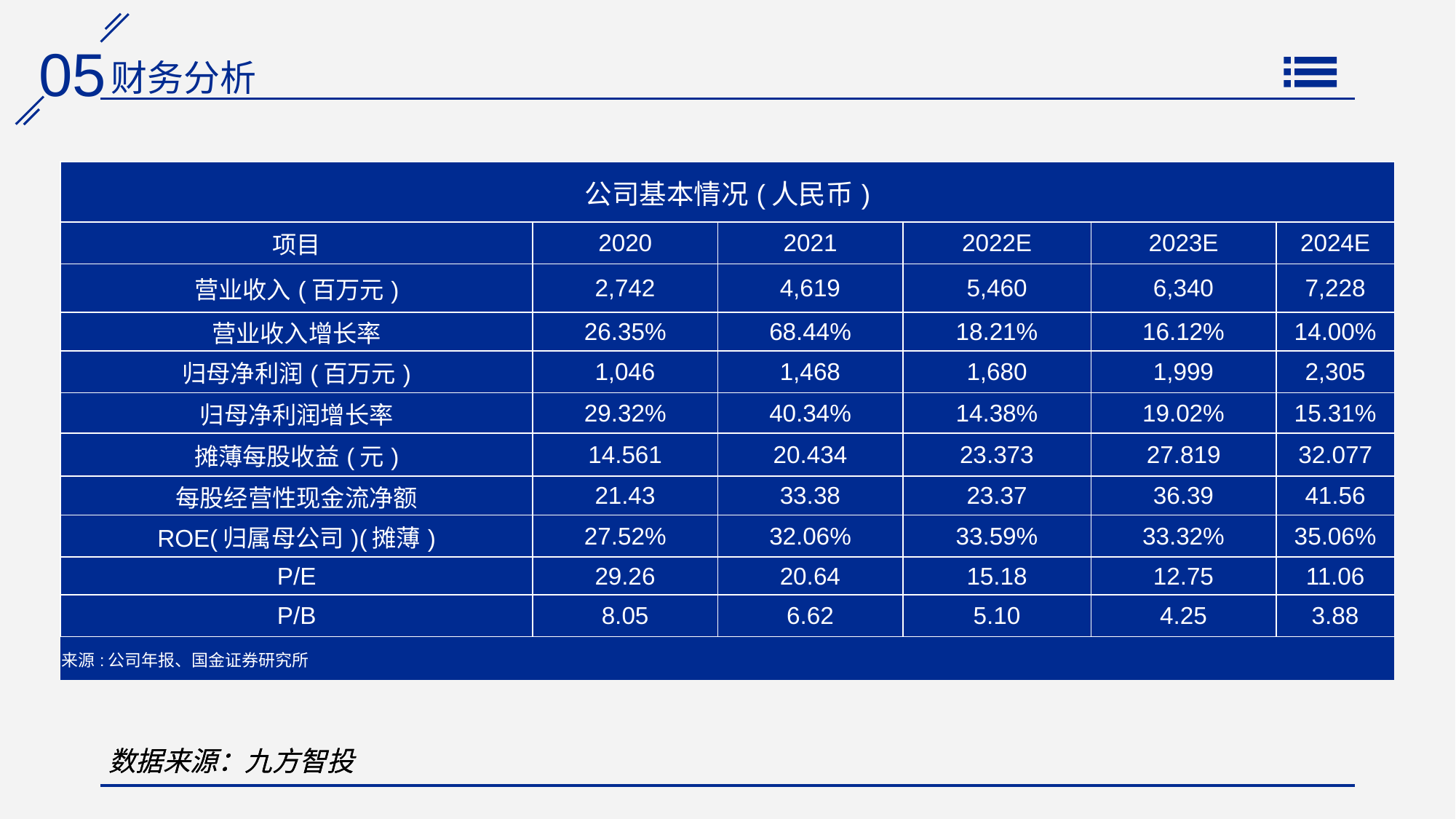

| 公司基本情况(人民币) |  |  |  |  |  |
| --- | --- | --- | --- | --- | --- |
| 项目 | 2020 | 2021 | 2022E | 2023E | 2024E |
| 营业收入(百万元) | 2,742 | 4,619 | 5,460 | 6,340 | 7,228 |
| 营业收入增长率 | 26.35% | 68.44% | 18.21% | 16.12% | 14.00% |
| 归母净利润(百万元) | 1,046 | 1,468 | 1,680 | 1,999 | 2,305 |
| 归母净利润增长率 | 29.32% | 40.34% | 14.38% | 19.02% | 15.31% |
| 摊薄每股收益(元) | 14.561 | 20.434 | 23.373 | 27.819 | 32.077 |
| 每股经营性现金流净额 | 21.43 | 33.38 | 23.37 | 36.39 | 41.56 |
| ROE(归属母公司)(摊薄) | 27.52% | 32.06% | 33.59% | 33.32% | 35.06% |
| P/E | 29.26 | 20.64 | 15.18 | 12.75 | 11.06 |
| P/B | 8.05 | 6.62 | 5.10 | 4.25 | 3.88 |
| 来源:公司年报、国金证券研究所 |  |  |  |  |  |
数据来源：九方智投